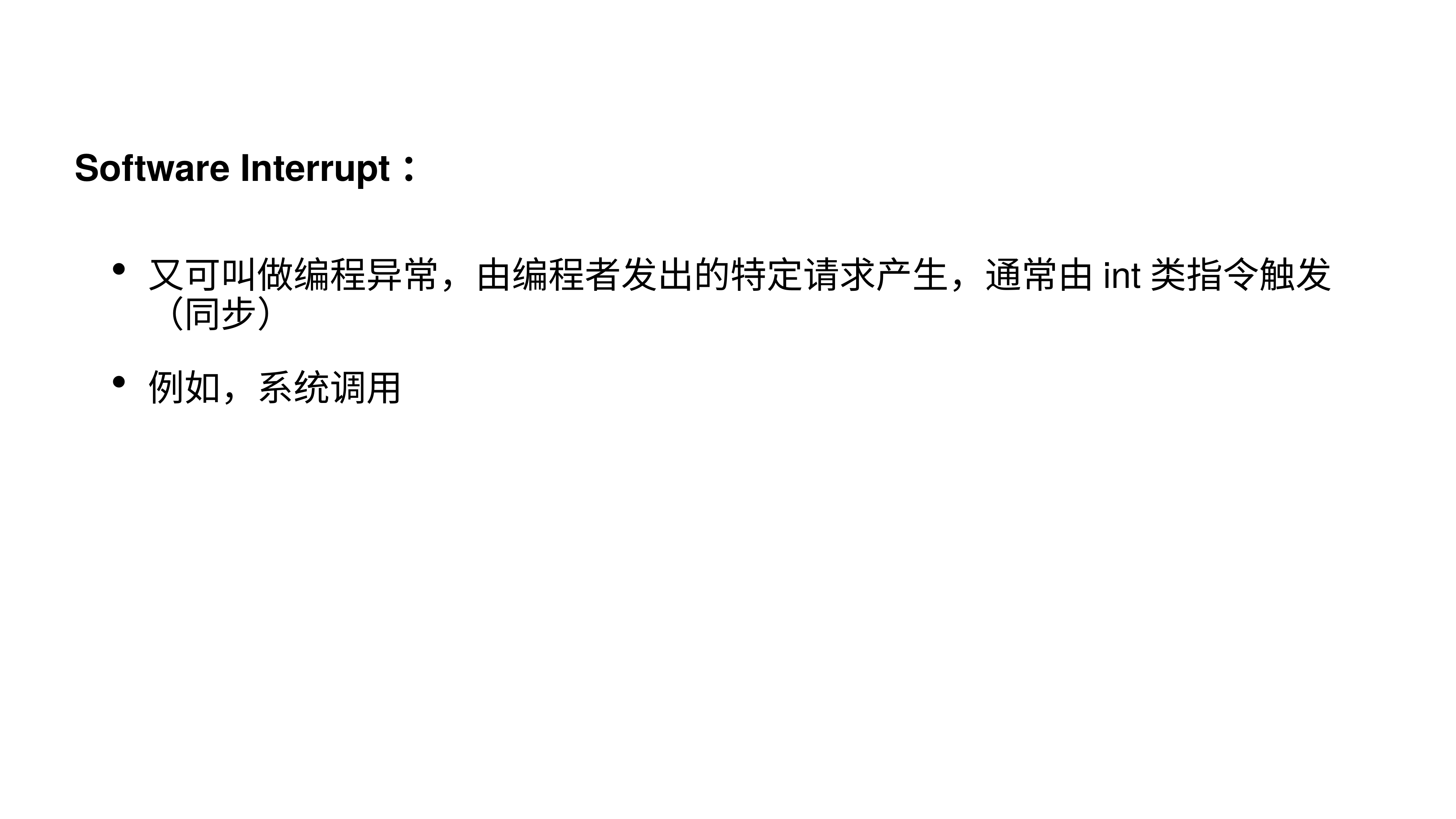

#
Software Interrupt：

又可叫做编程异常，由编程者发出的特定请求产生，通常由int类指令触发（同步）
例如，系统调用